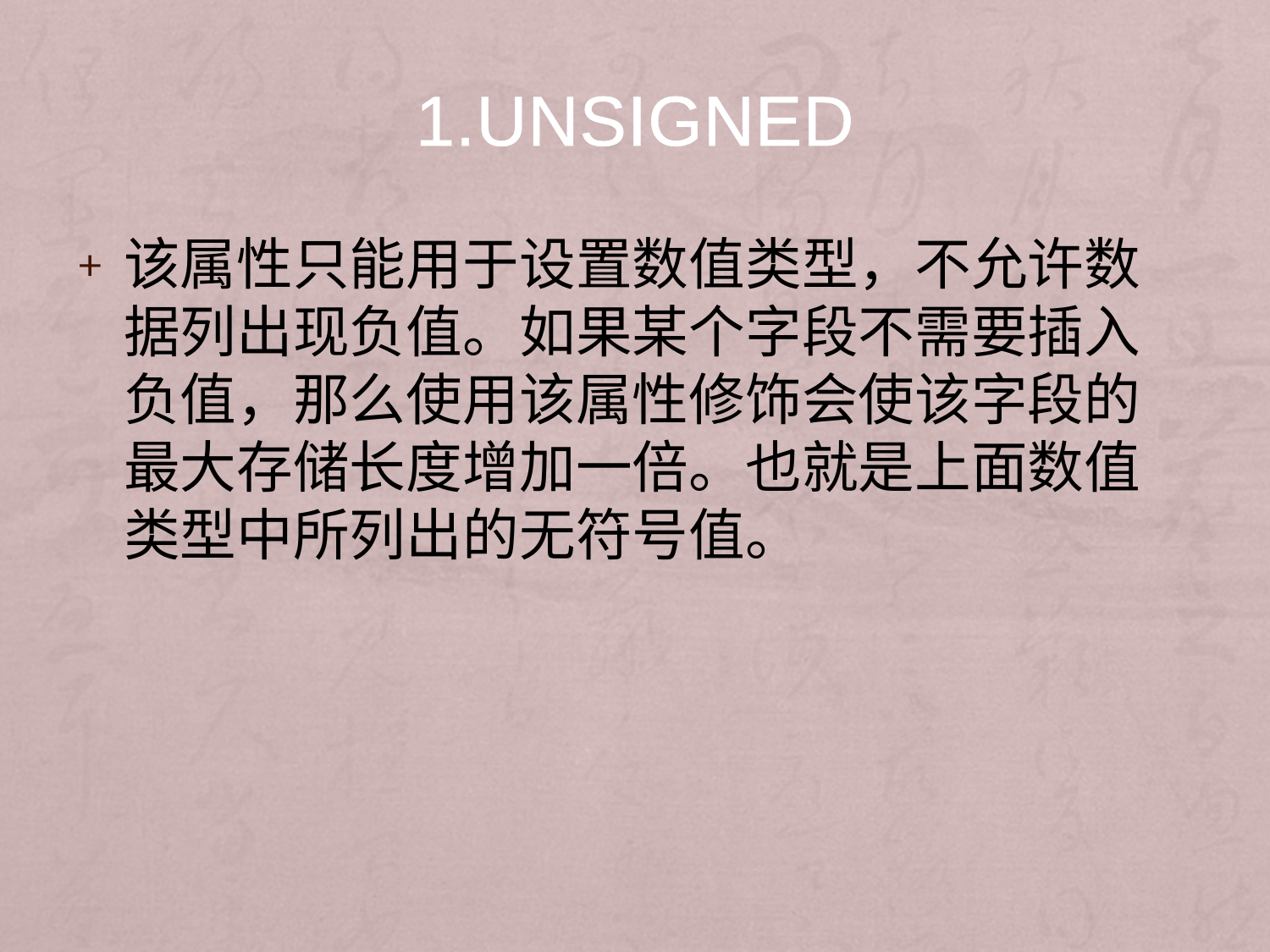

# 1.UNSIGNED
该属性只能用于设置数值类型，不允许数据列出现负值。如果某个字段不需要插入负值，那么使用该属性修饰会使该字段的最大存储长度增加一倍。也就是上面数值类型中所列出的无符号值。